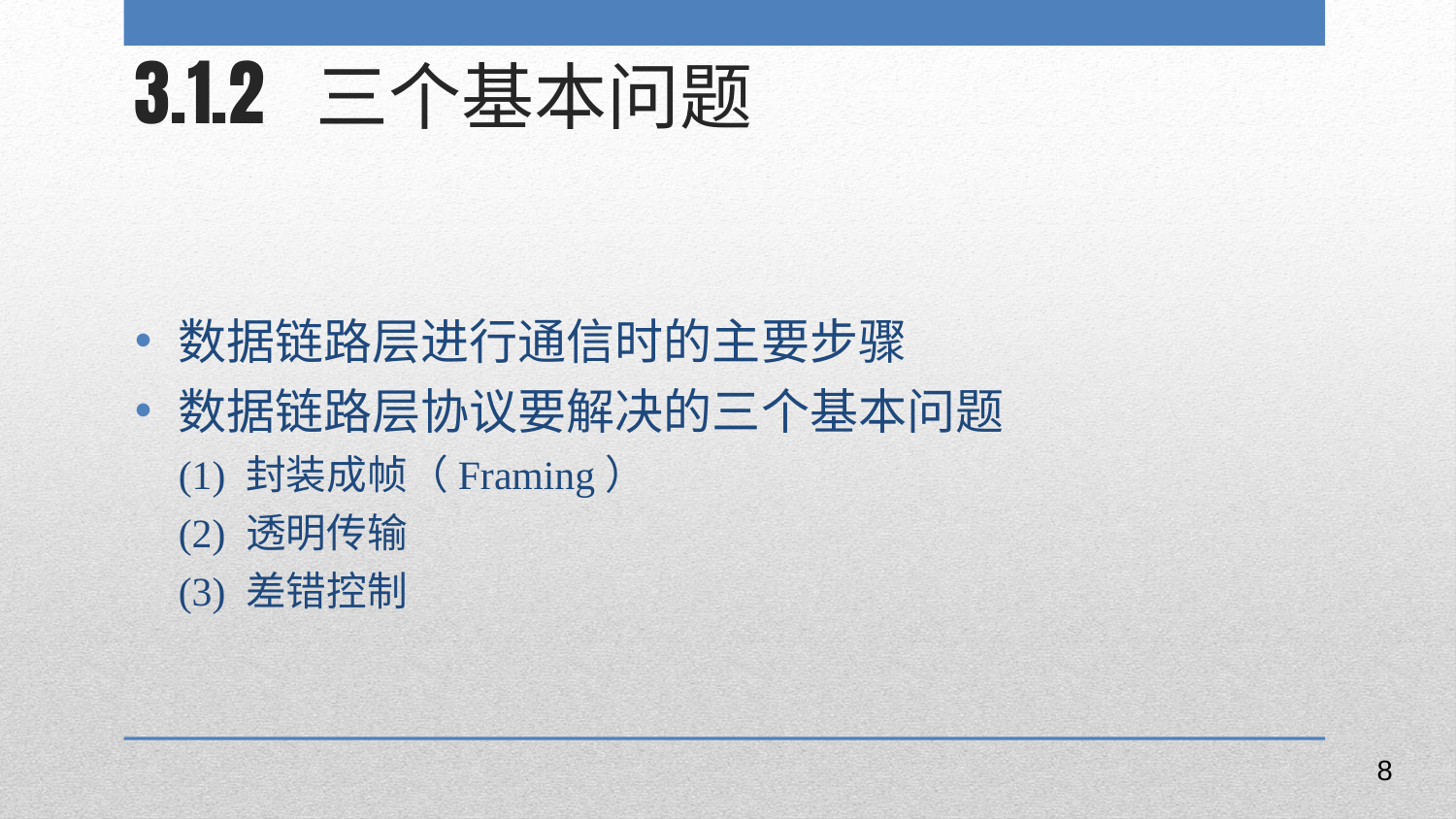

3.1.2  三个基本问题
数据链路层进行通信时的主要步骤
数据链路层协议要解决的三个基本问题
	(1) 封装成帧（Framing）
	(2) 透明传输
	(3) 差错控制
8